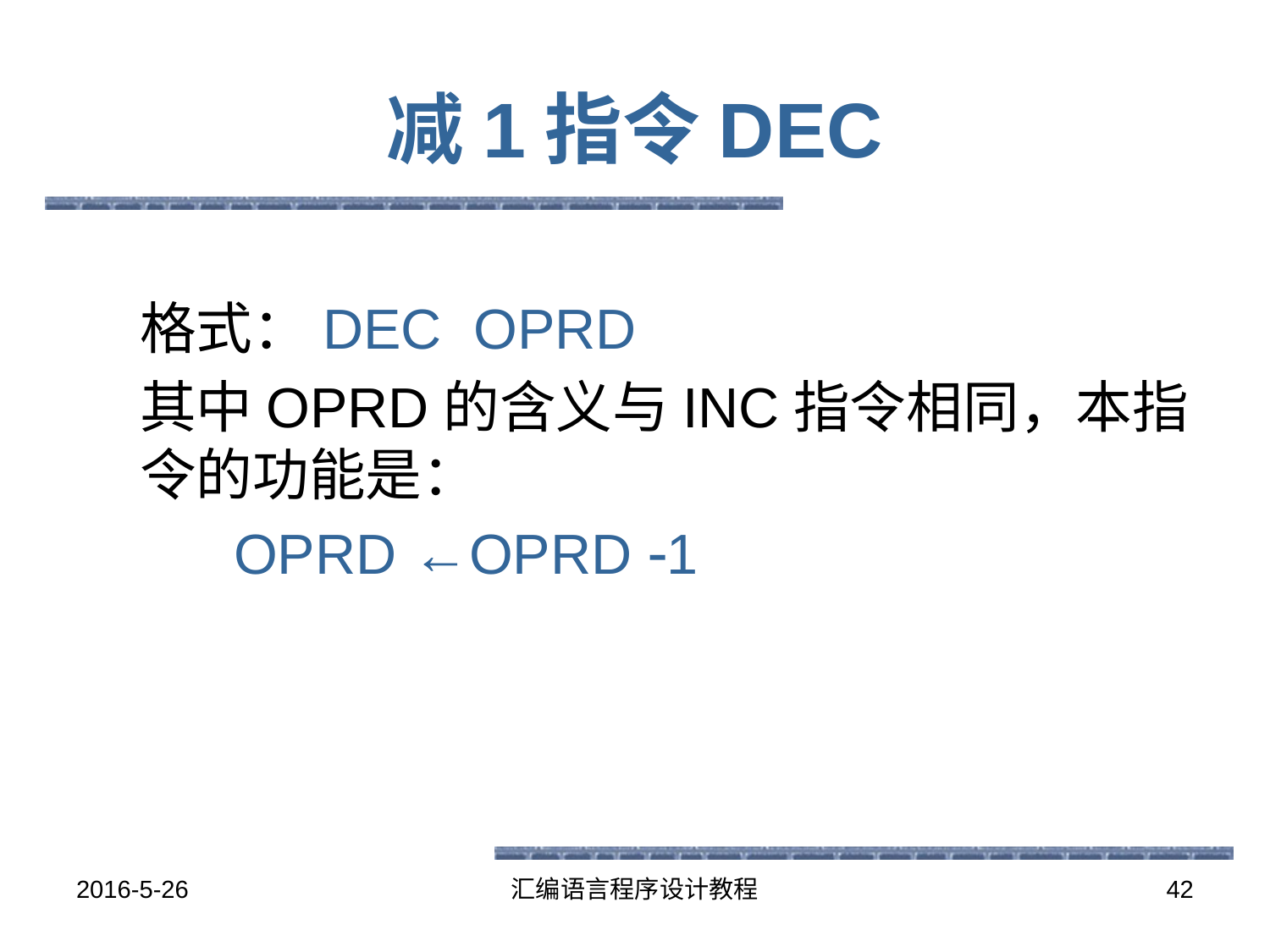

# 减1指令DEC
格式：DEC  OPRD
其中OPRD的含义与INC指令相同，本指令的功能是：
      OPRD ←OPRD −1
2016-5-26
汇编语言程序设计教程
42